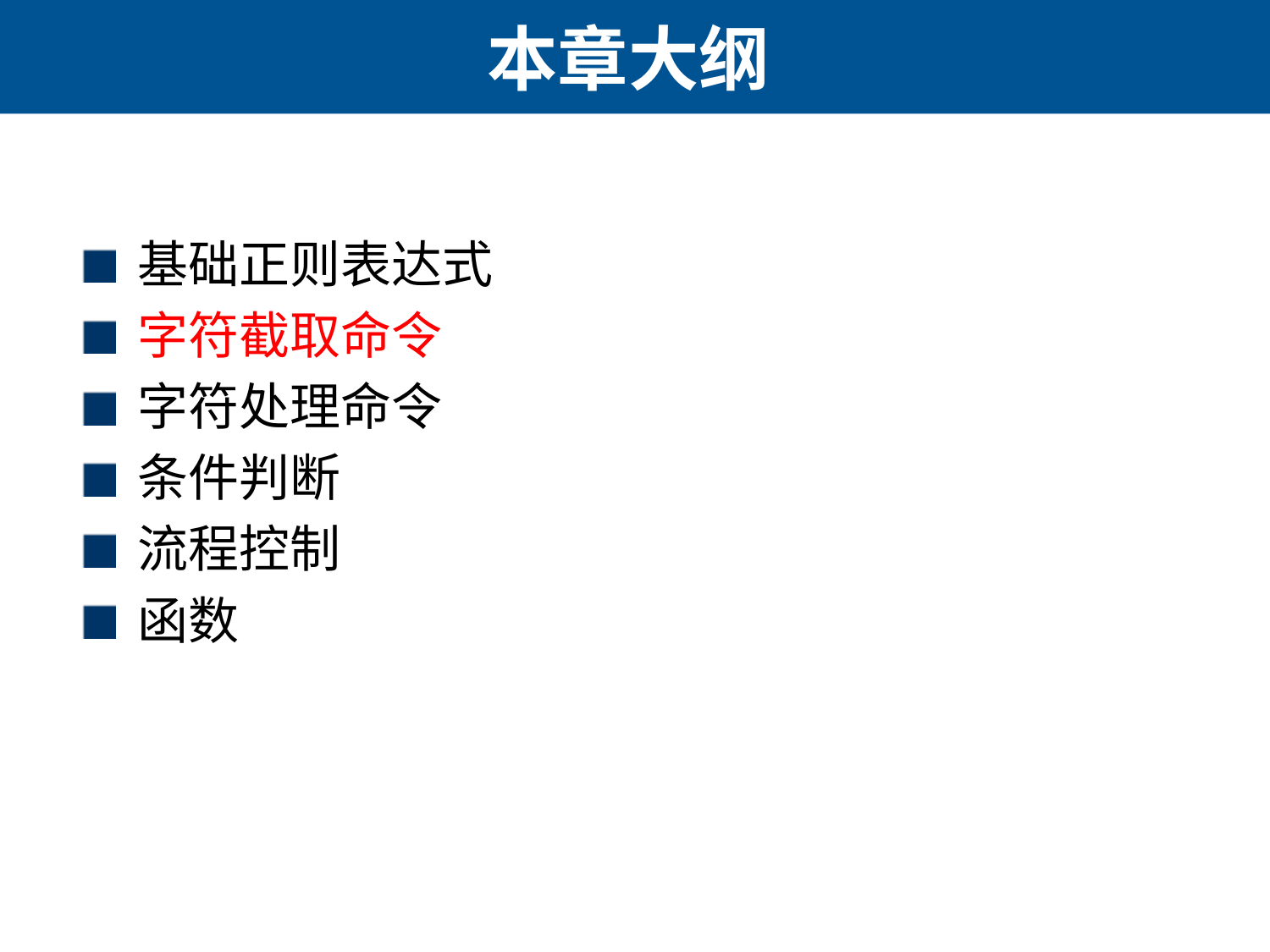

# 本章大纲
基础正则表达式
字符截取命令
字符处理命令
条件判断
流程控制
函数